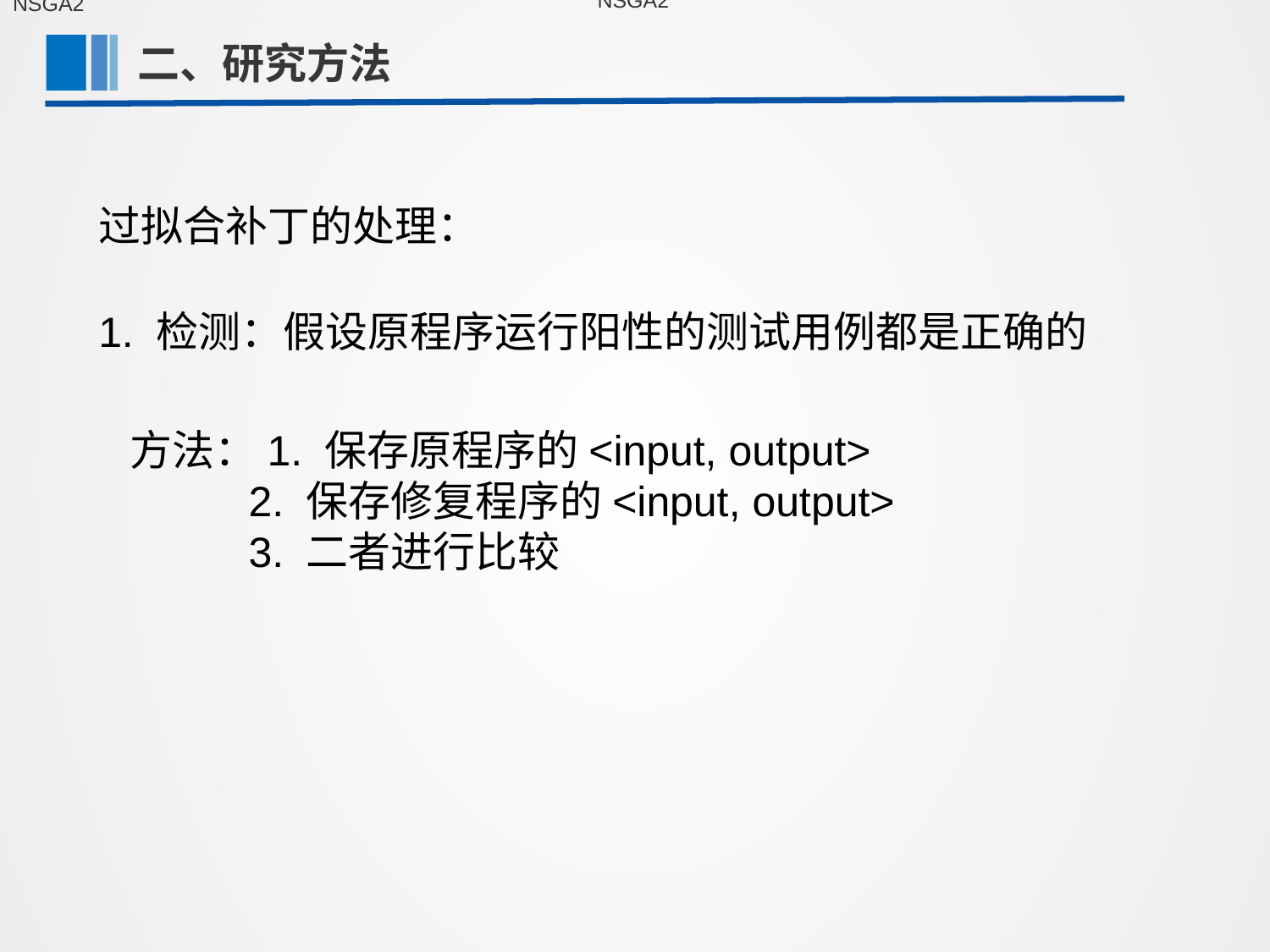

NSGA2
NSGA2
二、研究方法

第一部分
过拟合补丁的处理：
1. 检测：假设原程序运行阳性的测试用例都是正确的
方法：1. 保存原程序的<input, output>
          2. 保存修复程序的<input, output>
          3. 二者进行比较